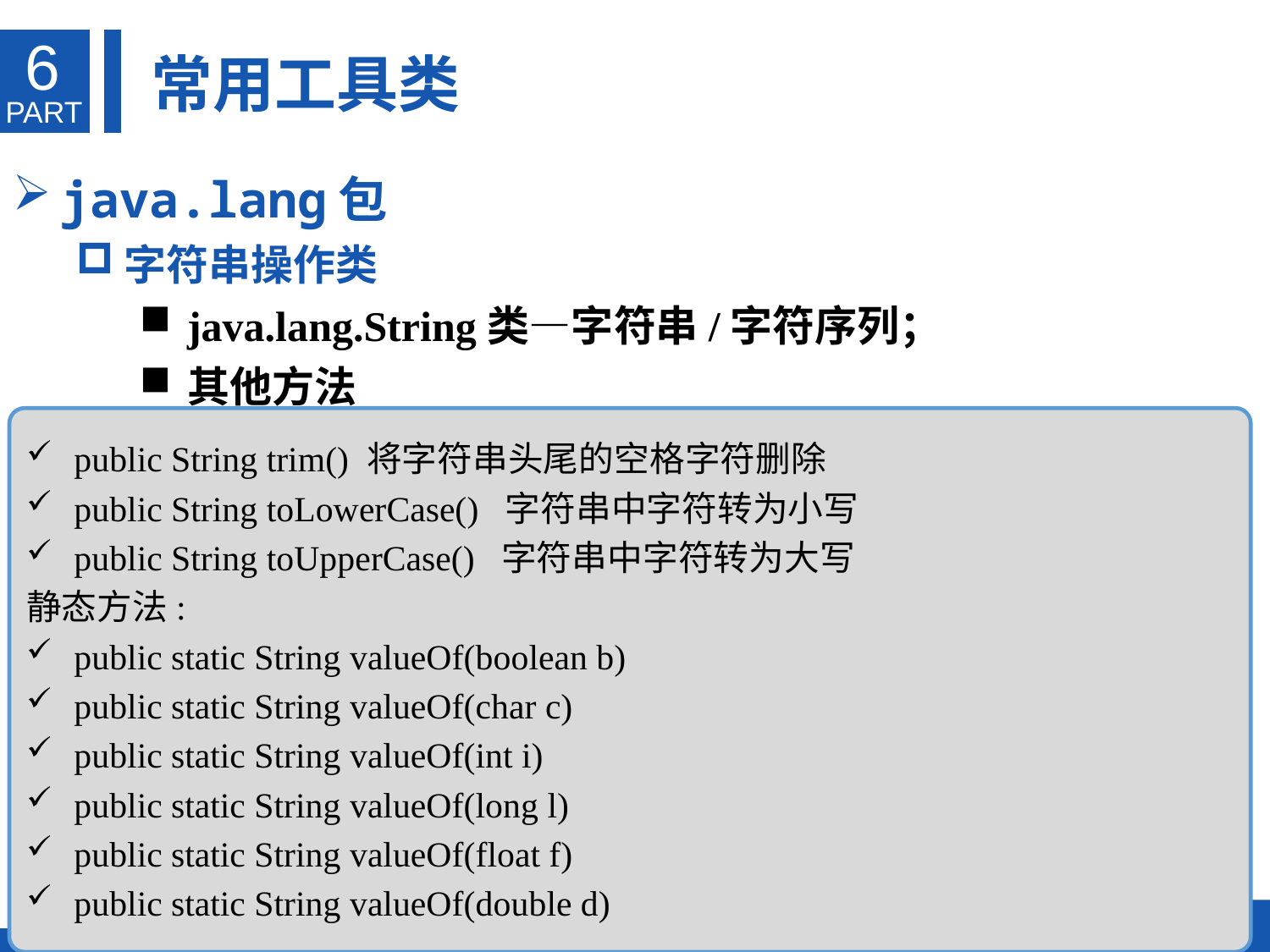

6
常用工具类
PART
java.lang包
字符串操作类
java.lang.String类—字符串/字符序列；
其他方法
public String trim() 将字符串头尾的空格字符删除
public String toLowerCase()  字符串中字符转为小写
public String toUpperCase()  字符串中字符转为大写
静态方法:
public static String valueOf(boolean b)
public static String valueOf(char c)
public static String valueOf(int i)
public static String valueOf(long l)
public static String valueOf(float f)
public static String valueOf(double d)